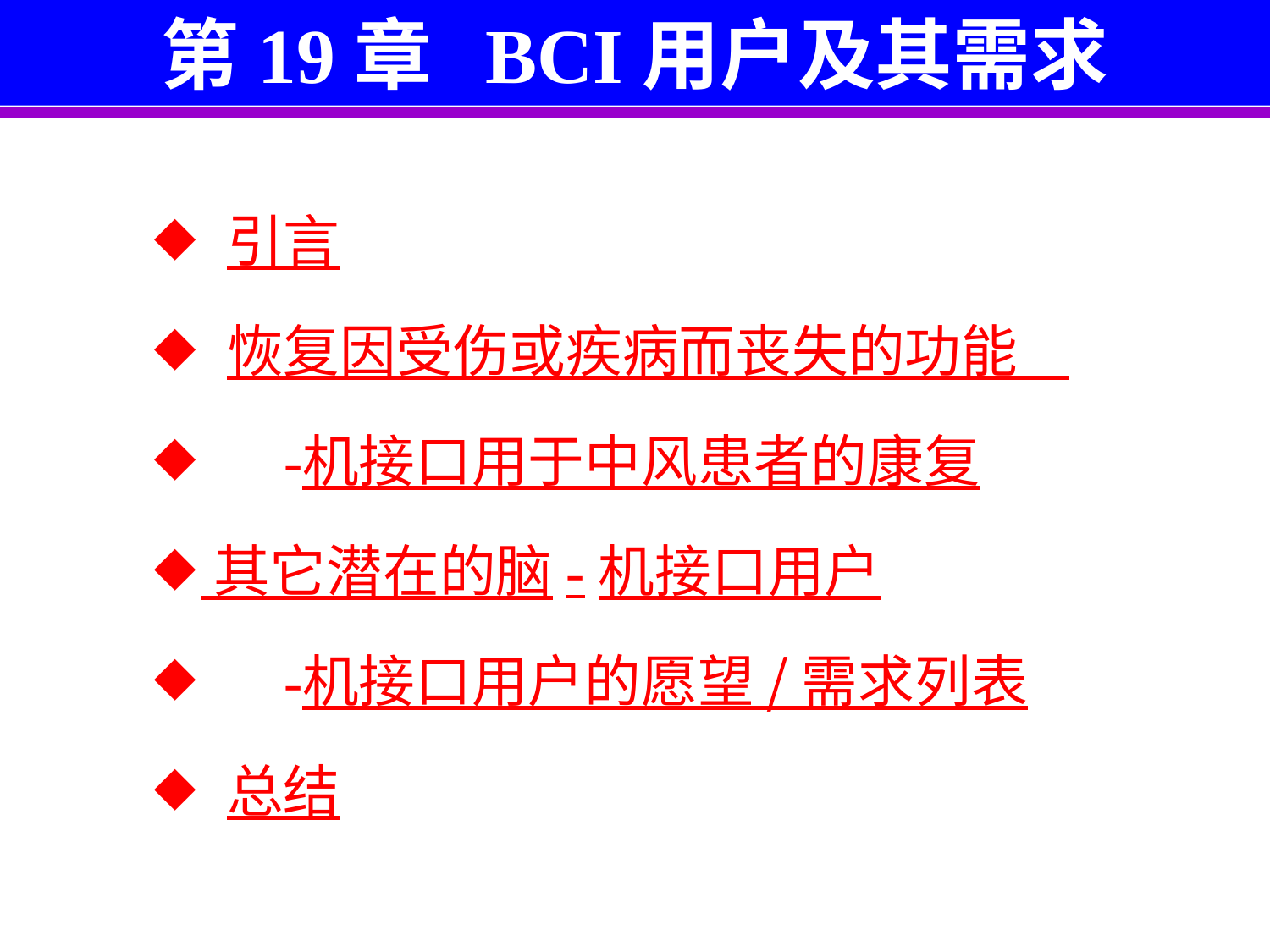

第19章  BCI用户及其需求

 引言
 恢复因受伤或疾病而丧失的功能
 脑-机接口用于中风患者的康复
 其它潜在的脑-机接口用户
 脑-机接口用户的愿望 / 需求列表
 总结